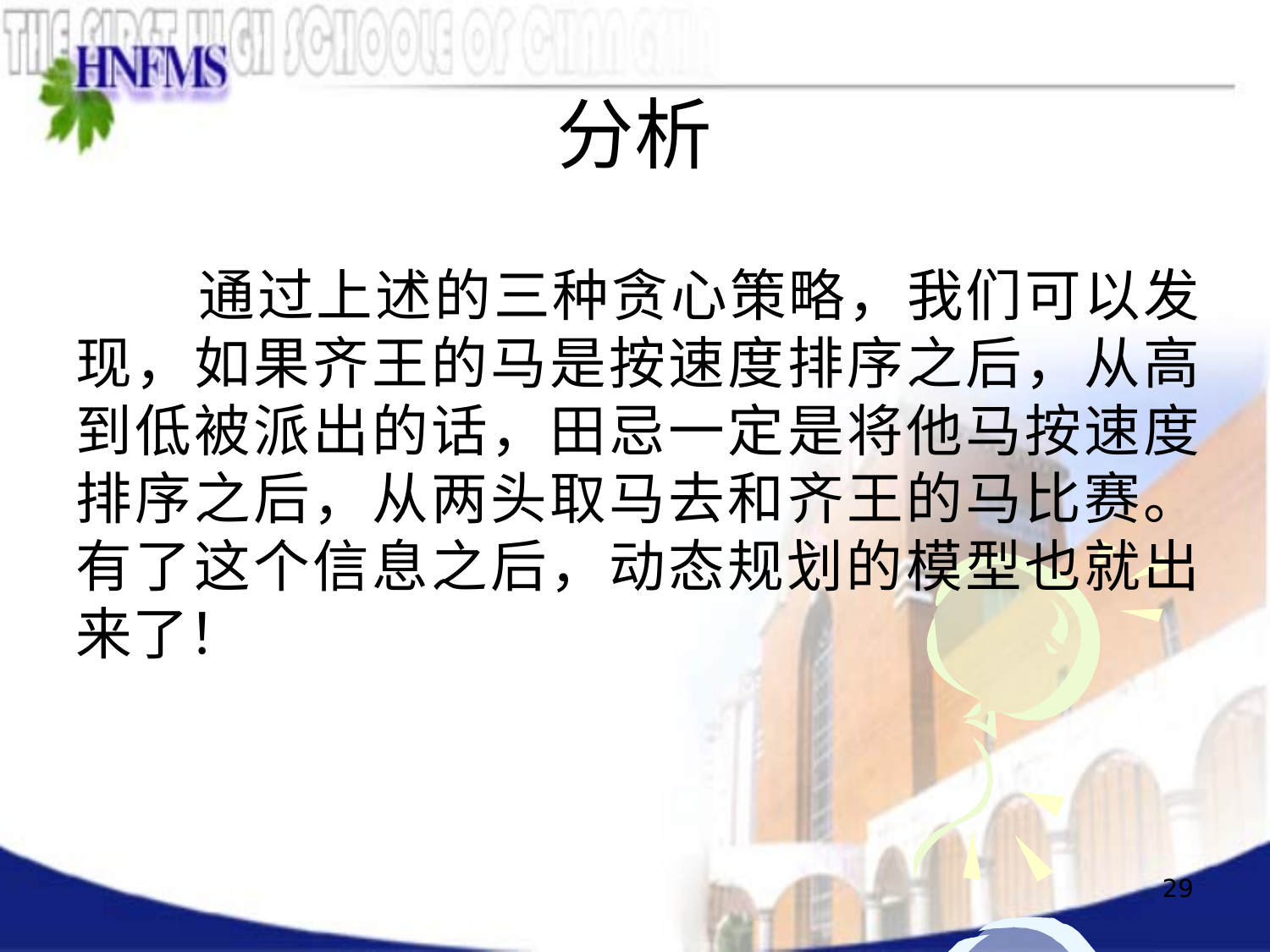

分析
       通过上述的三种贪心策略，我们可以发现，如果齐王的马是按速度排序之后，从高到低被派出的话，田忌一定是将他马按速度排序之后，从两头取马去和齐王的马比赛。有了这个信息之后，动态规划的模型也就出来了！
29